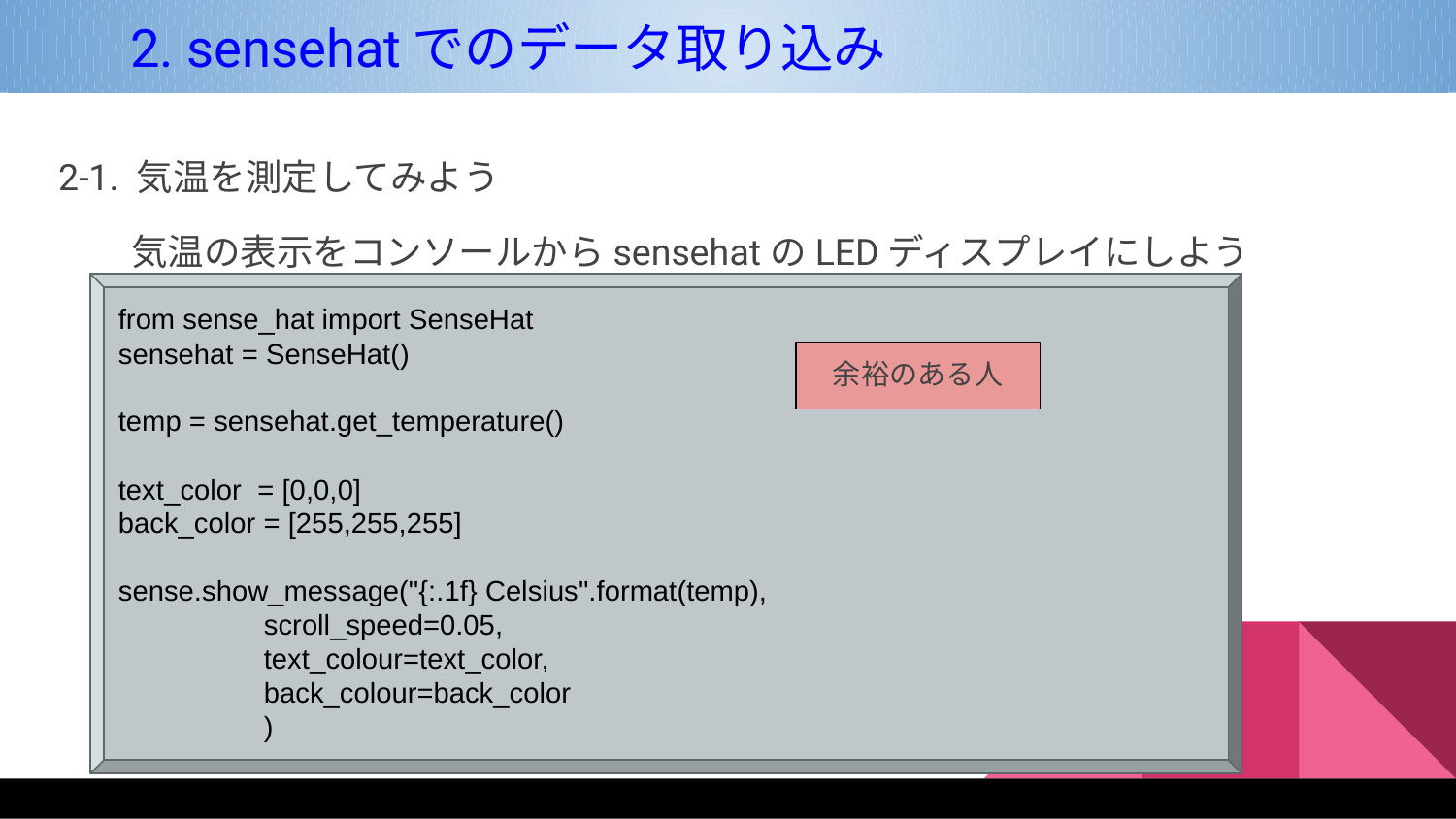

2. sensehatでのデータ取り込み
2-1. 気温を測定してみよう
　　気温の表示をコンソールからsensehatのLEDディスプレイにしよう

from sense_hat import SenseHat
sensehat = SenseHat()

temp = sensehat.get_temperature()

text_color  = [0,0,0]
back_color = [255,255,255]

sense.show_message("{:.1f} Celsius".format(temp),
               	scroll_speed=0.05,
               	text_colour=text_color,
               	back_colour=back_color
               	)
余裕のある人